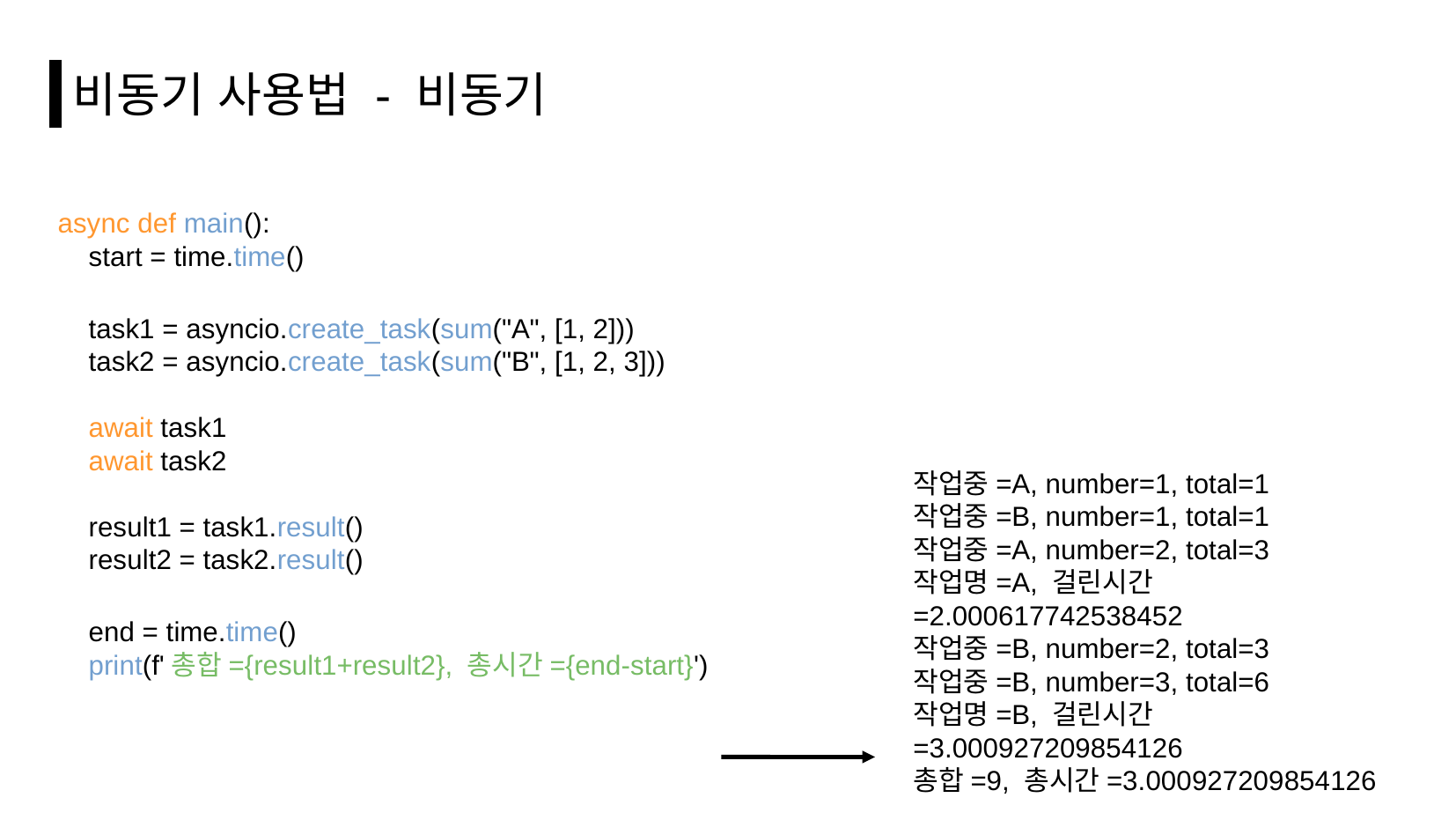

# 비동기 사용법 - 비동기

async def main():
    start = time.time()

    task1 = asyncio.create_task(sum("A", [1, 2]))
    task2 = asyncio.create_task(sum("B", [1, 2, 3]))

    await task1
    await task2

    result1 = task1.result()
    result2 = task2.result()

    end = time.time()
    print(f'총합={result1+result2}, 총시간={end-start}')
작업중=A, number=1, total=1
작업중=B, number=1, total=1
작업중=A, number=2, total=3
작업명=A, 걸린시간=2.000617742538452
작업중=B, number=2, total=3
작업중=B, number=3, total=6
작업명=B, 걸린시간=3.000927209854126
총합=9, 총시간=3.000927209854126